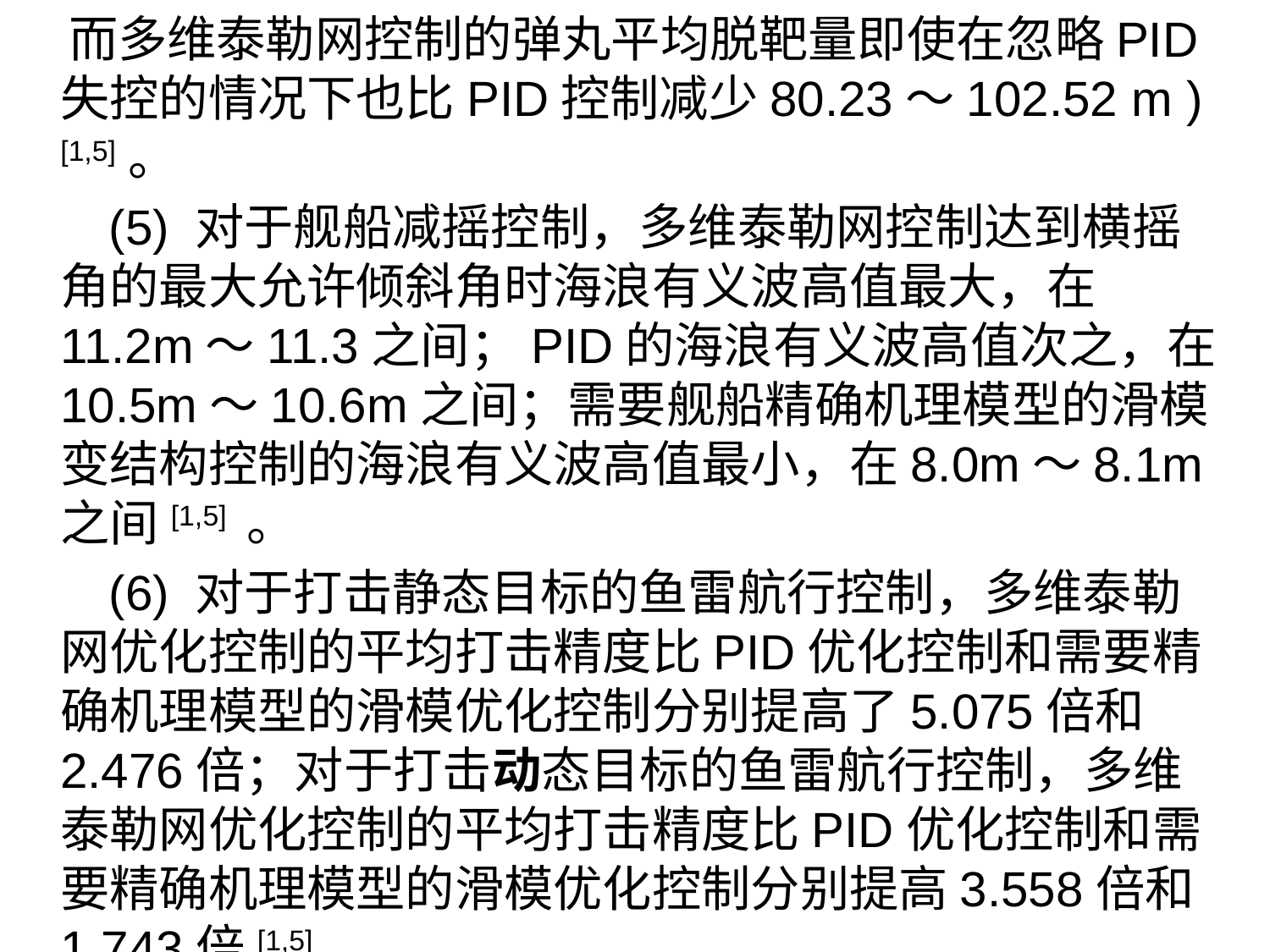

而多维泰勒网控制的弹丸平均脱靶量即使在忽略PID失控的情况下也比PID控制减少80.23～102.52 m )[1,5]。
       (5) 对于舰船减摇控制，多维泰勒网控制达到横摇角的最大允许倾斜角时海浪有义波高值最大，在11.2m～11.3之间；PID的海浪有义波高值次之，在10.5m～10.6m之间；需要舰船精确机理模型的滑模变结构控制的海浪有义波高值最小，在8.0m～8.1m之间[1,5] 。
       (6) 对于打击静态目标的鱼雷航行控制，多维泰勒网优化控制的平均打击精度比PID优化控制和需要精确机理模型的滑模优化控制分别提高了5.075倍和2.476倍；对于打击动态目标的鱼雷航行控制，多维泰勒网优化控制的平均打击精度比PID优化控制和需要精确机理模型的滑模优化控制分别提高3.558倍和1.743倍[1,5] 。